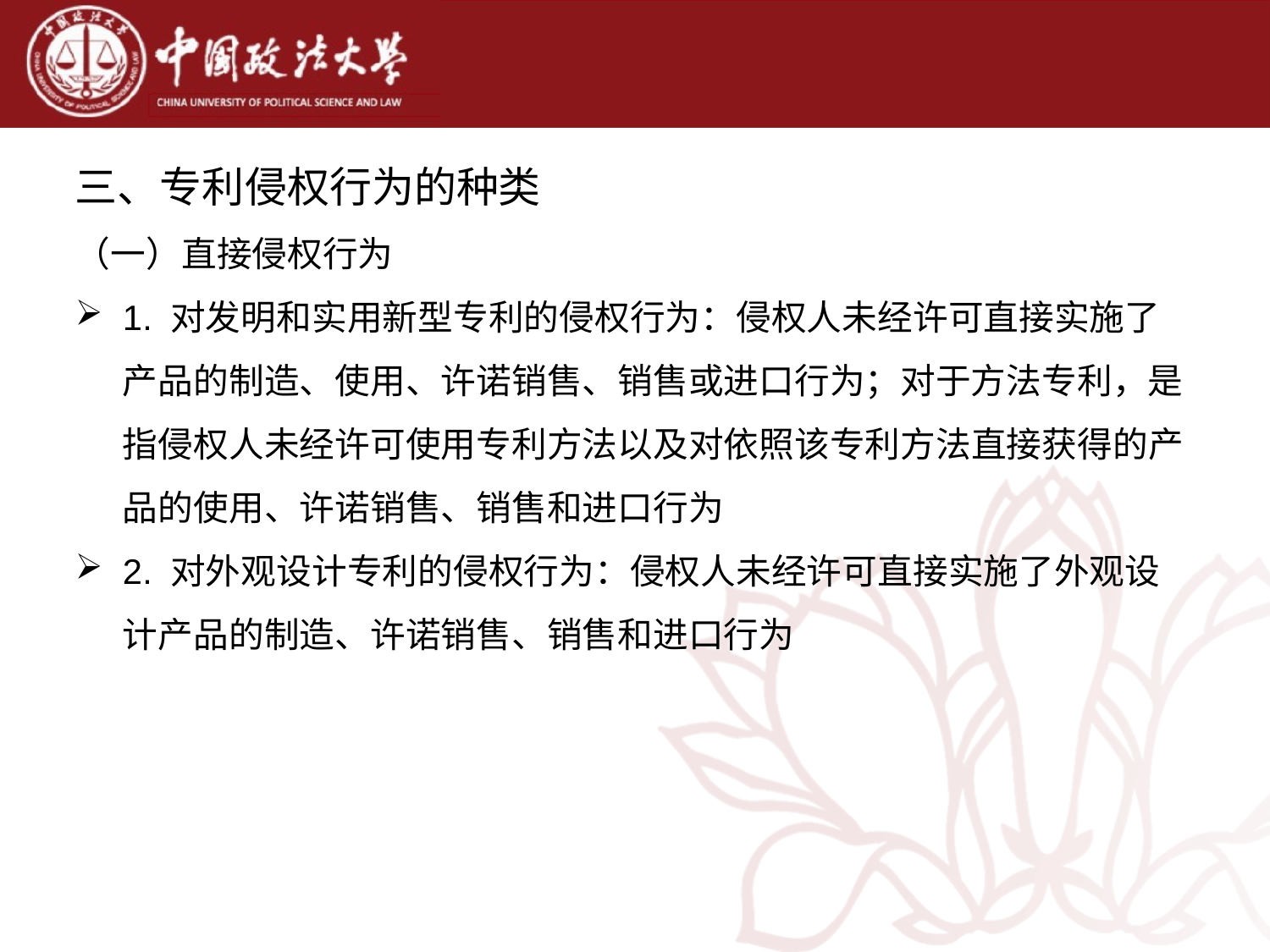

三、专利侵权行为的种类
（一）直接侵权行为
1. 对发明和实用新型专利的侵权行为：侵权人未经许可直接实施了产品的制造、使用、许诺销售、销售或进口行为；对于方法专利，是指侵权人未经许可使用专利方法以及对依照该专利方法直接获得的产品的使用、许诺销售、销售和进口行为
2. 对外观设计专利的侵权行为：侵权人未经许可直接实施了外观设计产品的制造、许诺销售、销售和进口行为